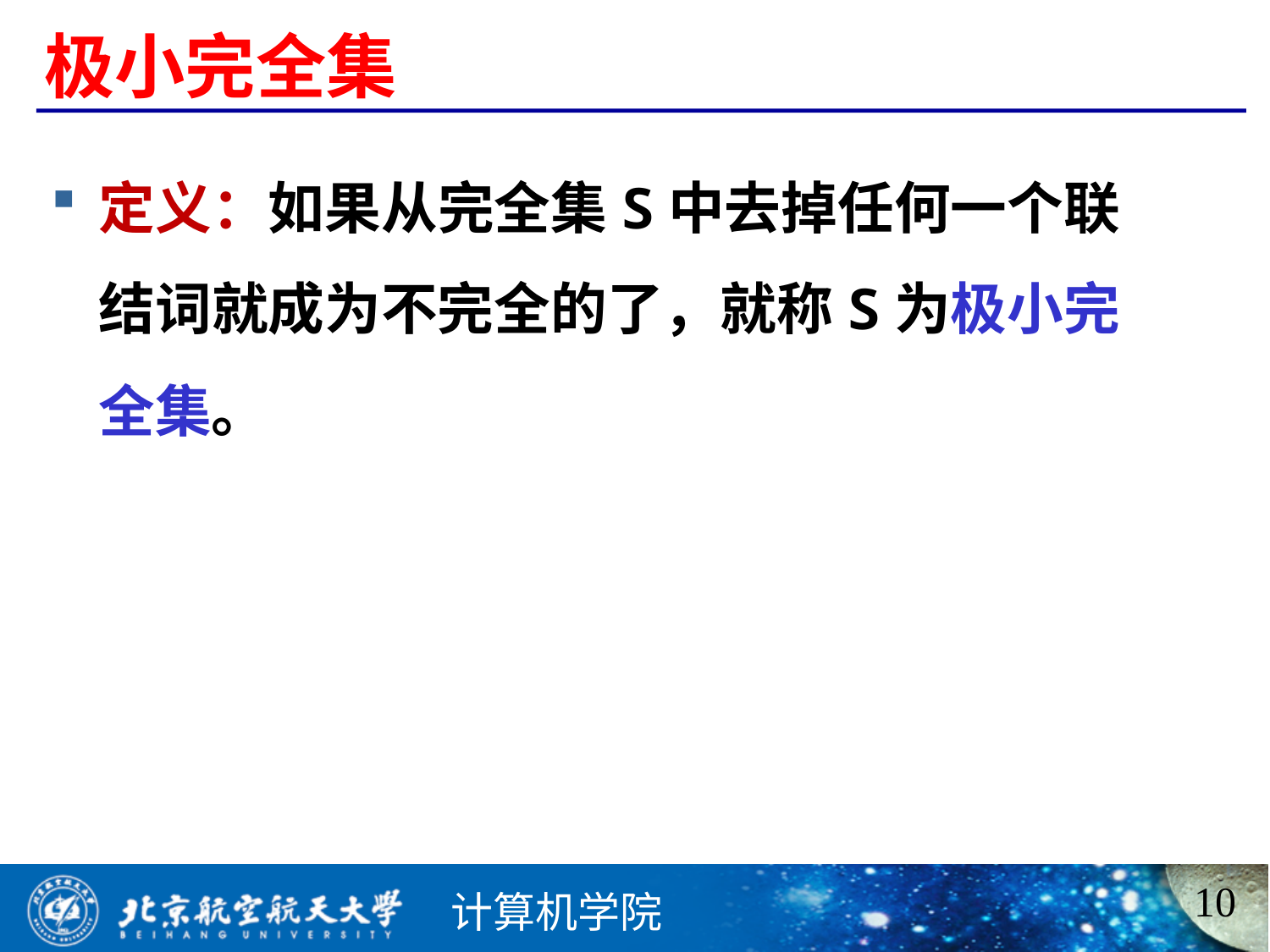

# 极小完全集
定义：如果从完全集S中去掉任何一个联结词就成为不完全的了，就称S为极小完全集。